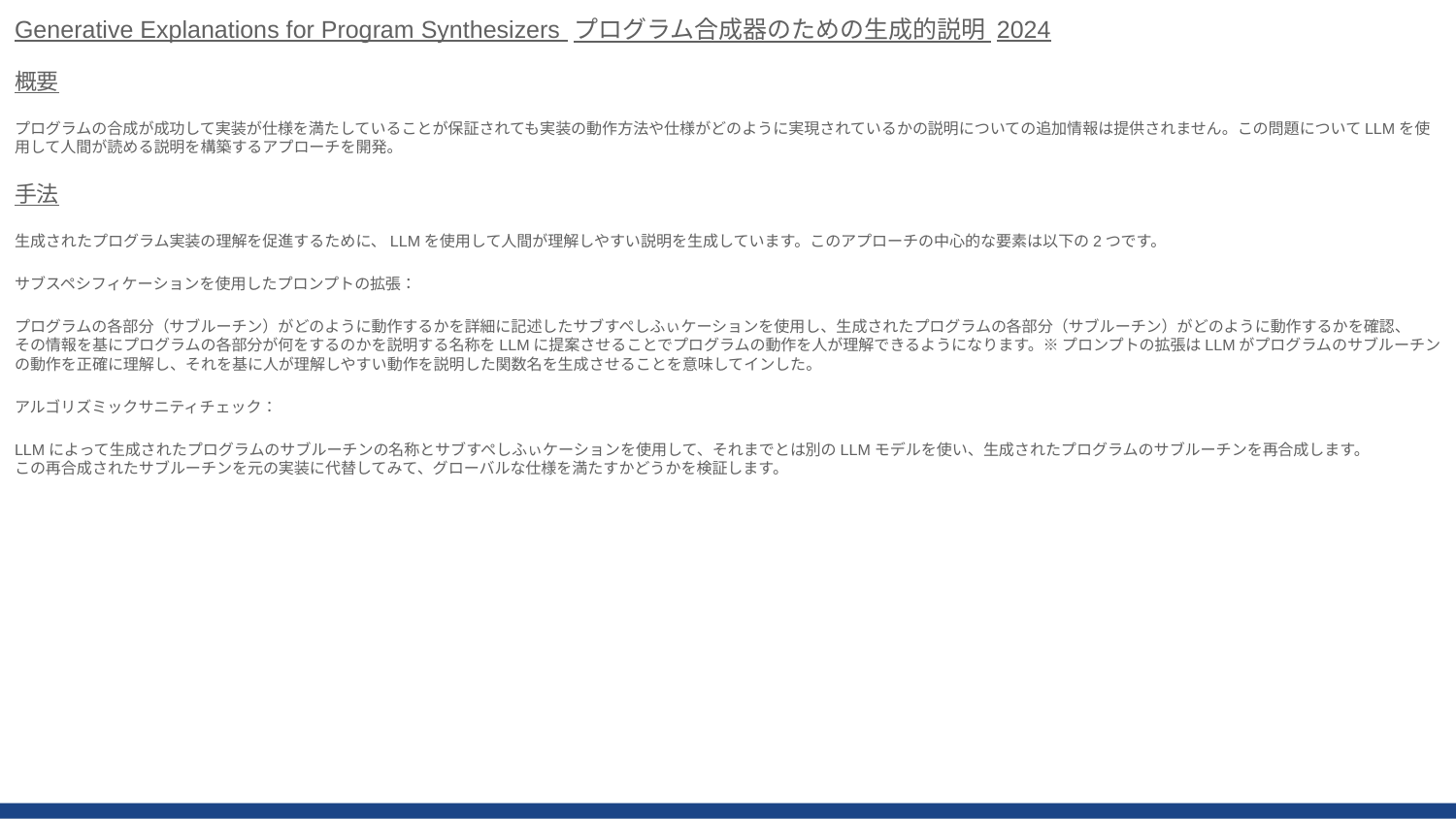

Generative Explanations for Program Synthesizers プログラム合成器のための生成的説明 2024
概要
プログラムの合成が成功して実装が仕様を満たしていることが保証されても実装の動作方法や仕様がどのように実現されているかの説明についての追加情報は提供されません。この問題についてLLMを使用して人間が読める説明を構築するアプローチを開発。
手法
生成されたプログラム実装の理解を促進するために、LLMを使用して人間が理解しやすい説明を生成しています。このアプローチの中心的な要素は以下の2つです。
サブスペシフィケーションを使用したプロンプトの拡張：
プログラムの各部分（サブルーチン）がどのように動作するかを詳細に記述したサブすぺしふぃケーションを使用し、生成されたプログラムの各部分（サブルーチン）がどのように動作するかを確認、
その情報を基にプログラムの各部分が何をするのかを説明する名称をLLMに提案させることでプログラムの動作を人が理解できるようになります。※ プロンプトの拡張はLLMがプログラムのサブルーチンの動作を正確に理解し、それを基に人が理解しやすい動作を説明した関数名を生成させることを意味してインした。
アルゴリズミックサニティチェック：
LLMによって生成されたプログラムのサブルーチンの名称とサブすぺしふぃケーションを使用して、それまでとは別のLLMモデルを使い、生成されたプログラムのサブルーチンを再合成します。
この再合成されたサブルーチンを元の実装に代替してみて、グローバルな仕様を満たすかどうかを検証します。